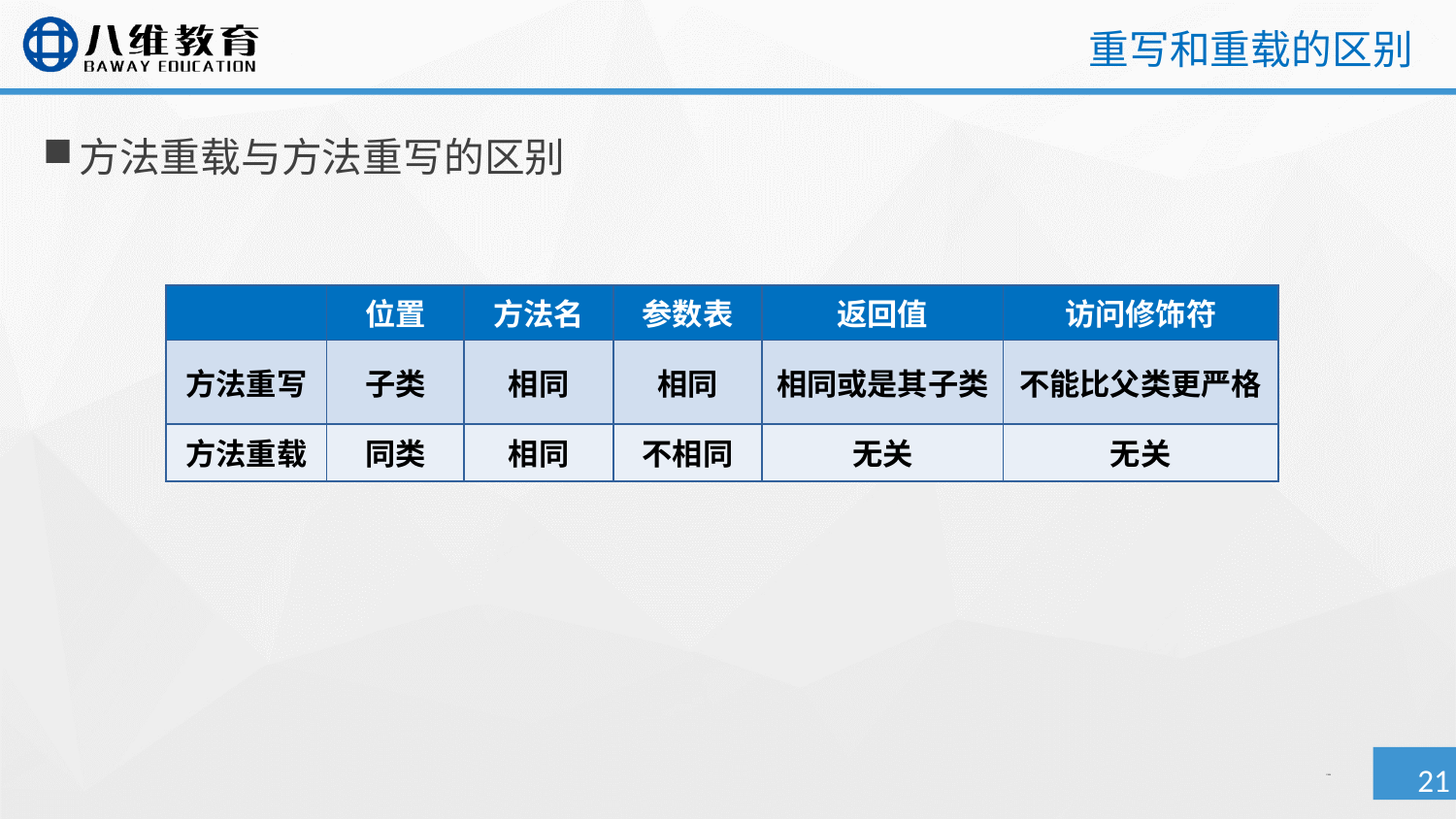

# 重写和重载的区别
方法重载与方法重写的区别

|  | 位置 | 方法名 | 参数表 | 返回值 | 访问修饰符 |
| --- | --- | --- | --- | --- | --- |
| 方法重写 | 子类 | 相同 | 相同 | 相同或是其子类 | 不能比父类更严格 |
| 方法重载 | 同类 | 相同 | 不相同 | 无关 | 无关 |
21/38